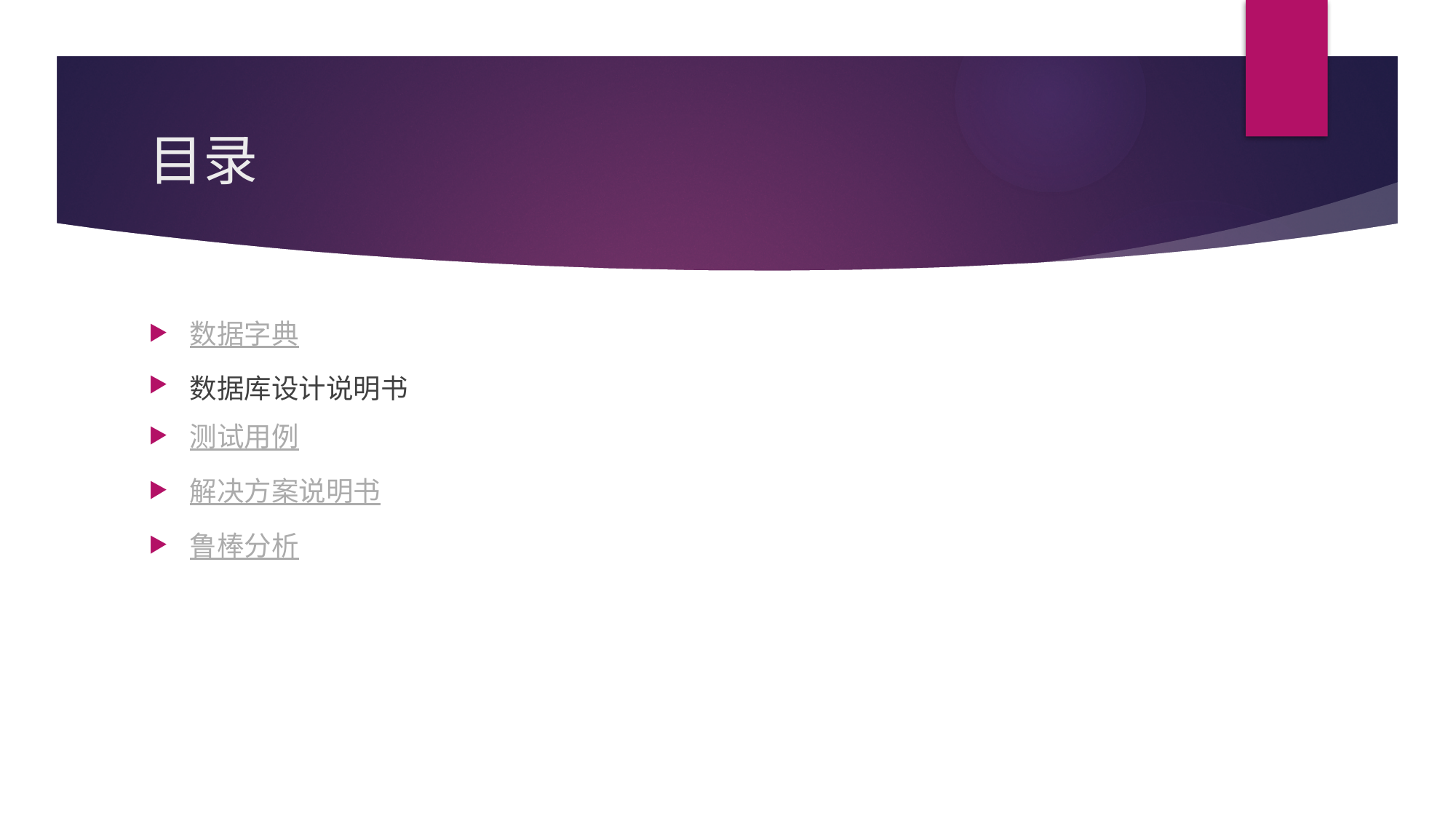

# 目录
数据字典
数据库设计说明书
测试用例
解决方案说明书
鲁棒分析